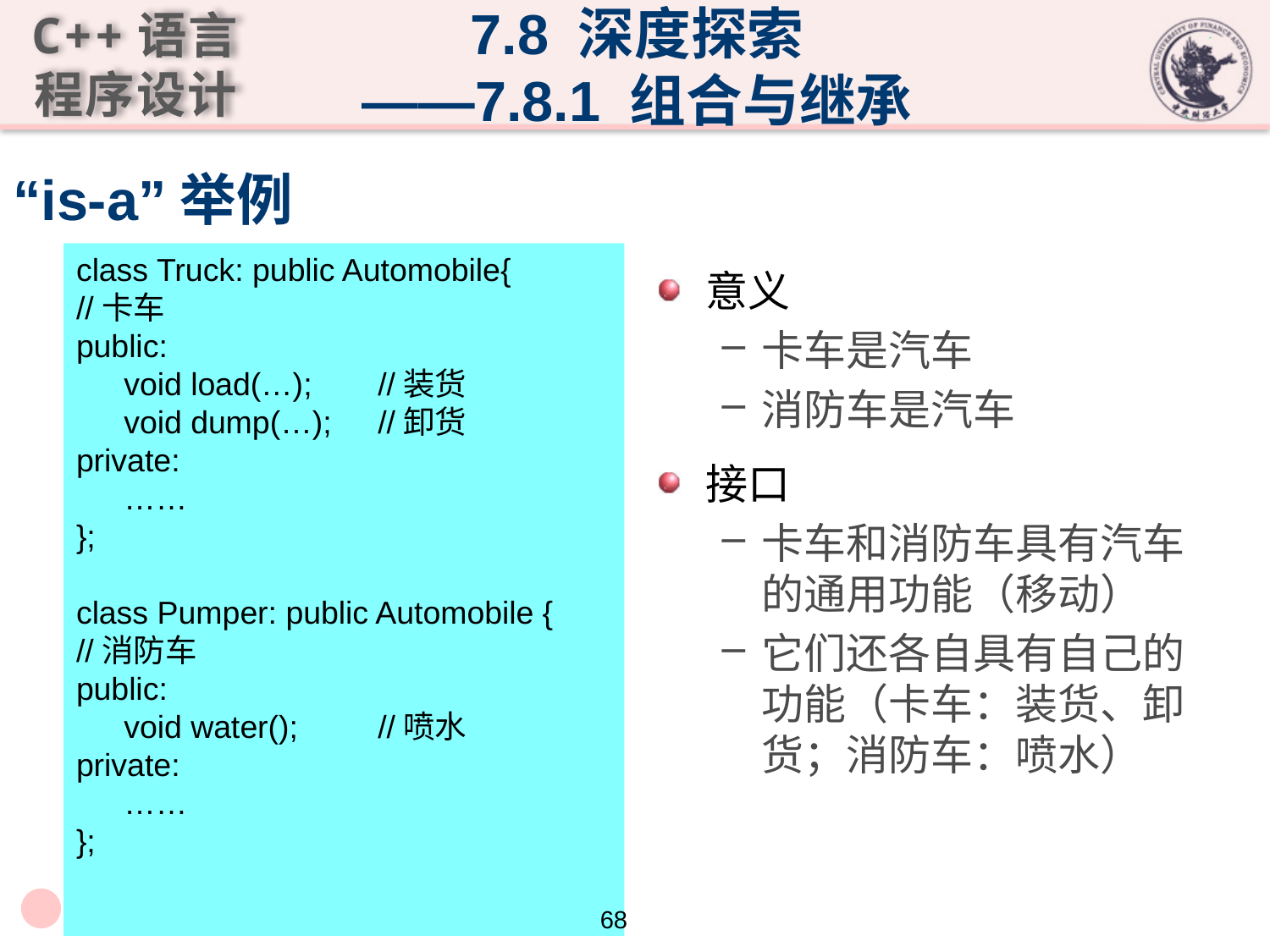

7.8 深度探索
——7.8.1 组合与继承
# “is-a”举例
class Truck: public Automobile{
//卡车
public:
	void load(…);	//装货
	void dump(…);	//卸货
private:
	……
};

class Pumper: public Automobile {
//消防车
public:
	void water();	//喷水
private:
	……
};
意义
卡车是汽车
消防车是汽车
接口
卡车和消防车具有汽车的通用功能（移动）
它们还各自具有自己的功能（卡车：装货、卸货；消防车：喷水）
68